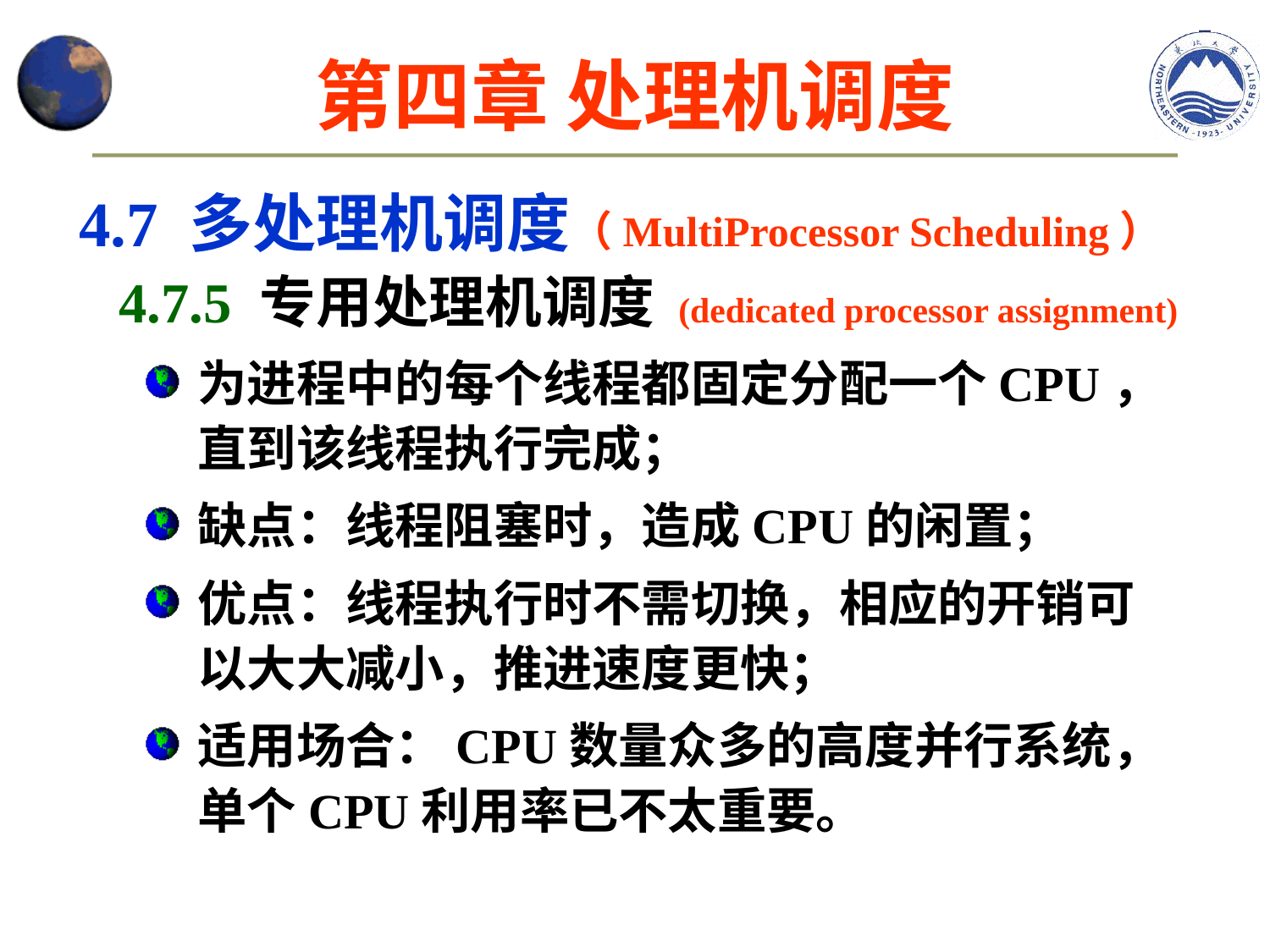

# 第四章 处理机调度
4.7 多处理机调度（MultiProcessor Scheduling） 4.7.5 专用处理机调度 (dedicated processor assignment)
为进程中的每个线程都固定分配一个CPU，直到该线程执行完成；
缺点：线程阻塞时，造成CPU的闲置；
优点：线程执行时不需切换，相应的开销可以大大减小，推进速度更快；
适用场合：CPU数量众多的高度并行系统，单个CPU利用率已不太重要。